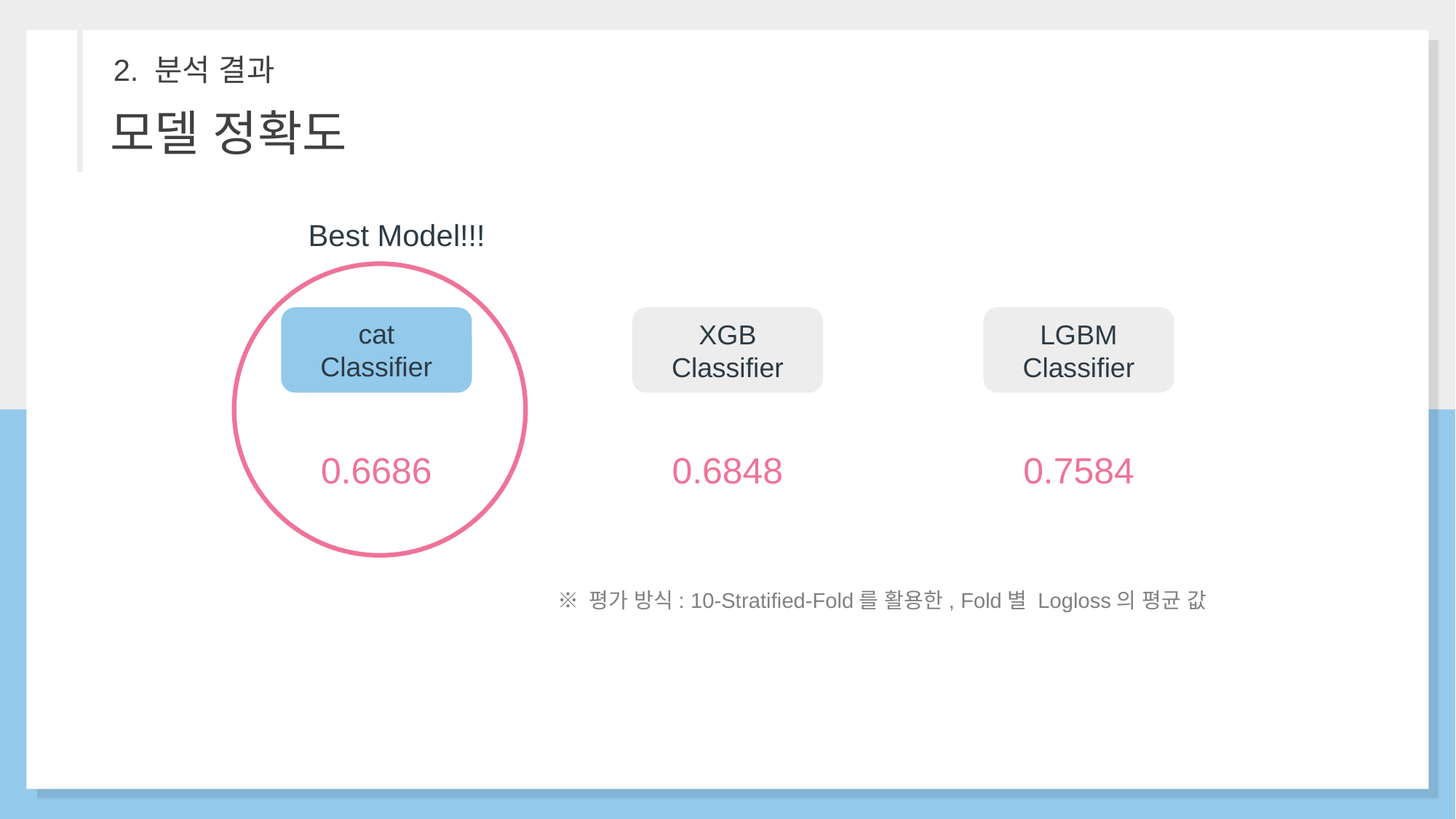

2. 분석 결과
모델 정확도
Best Model!!!

cat
Classifier
0.6686
XGB
Classifier
0.6848
LGBM
Classifier
0.7584
※ 평가 방식: 10-Stratified-Fold를 활용한, Fold별 Logloss의 평균 값